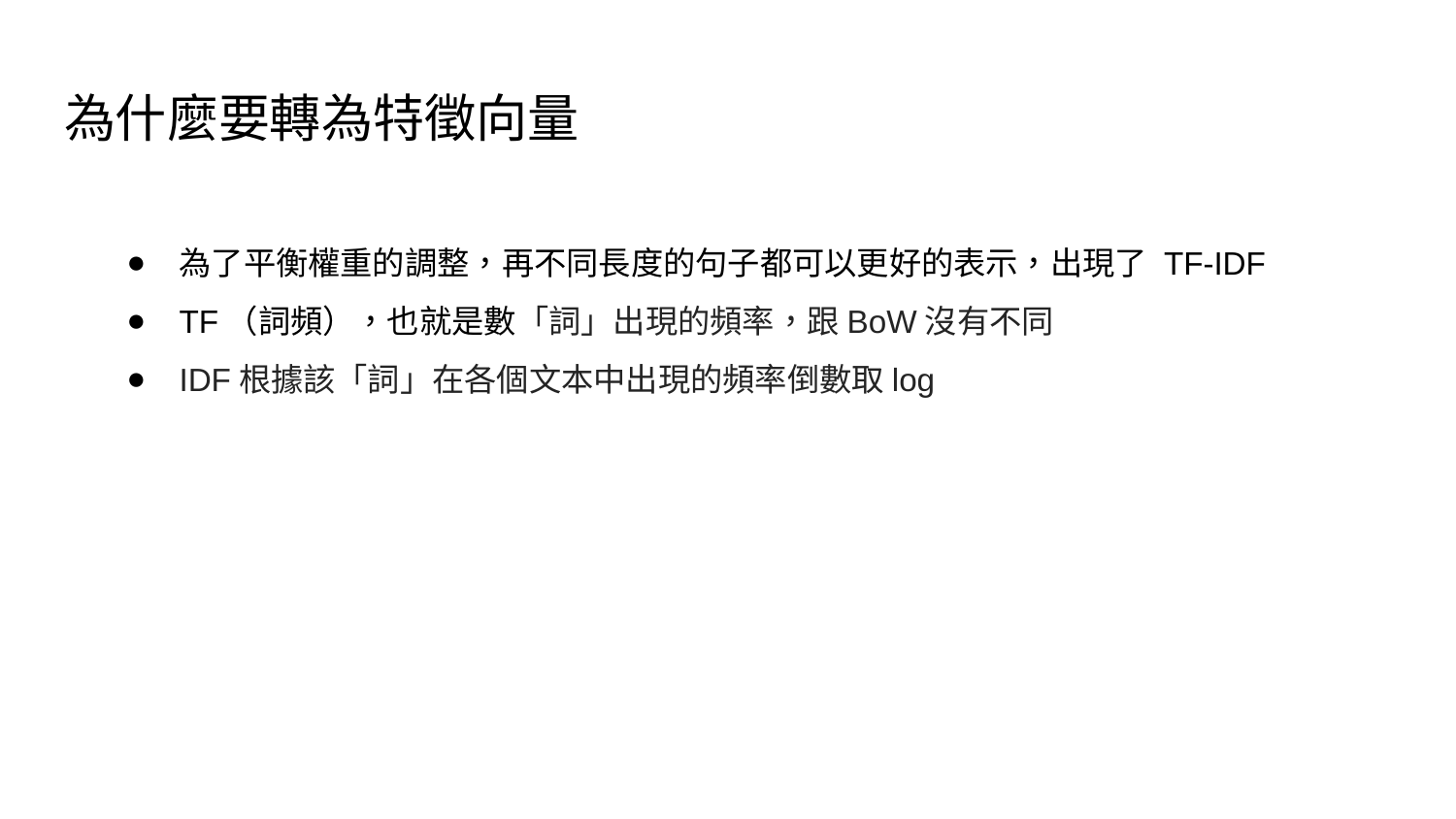

# 為什麼要轉為特徵向量

為了平衡權重的調整，再不同長度的句子都可以更好的表示，出現了 TF-IDF
TF（詞頻），也就是數「詞」出現的頻率，跟BoW沒有不同
IDF根據該「詞」在各個文本中出現的頻率倒數取log